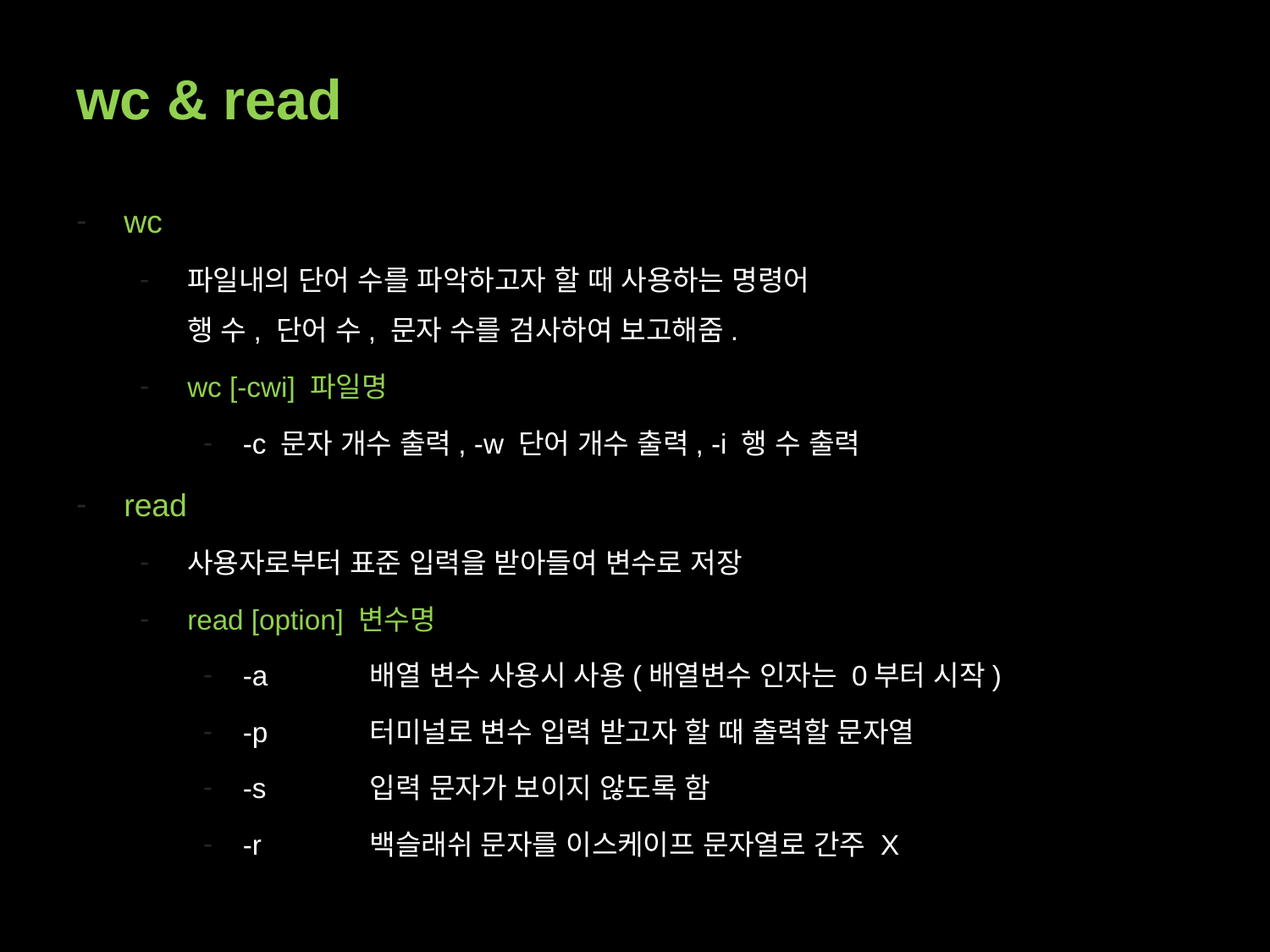

# wc & read
wc
파일내의 단어 수를 파악하고자 할 때 사용하는 명령어
행 수, 단어 수, 문자 수를 검사하여 보고해줌.
wc [-cwi] 파일명
-c 문자 개수 출력, -w 단어 개수 출력, -i 행 수 출력
read
사용자로부터 표준 입력을 받아들여 변수로 저장
read [option] 변수명
-a	배열 변수 사용시 사용(배열변수 인자는 0부터 시작)
-p	터미널로 변수 입력 받고자 할 때 출력할 문자열
-s	입력 문자가 보이지 않도록 함
-r	백슬래쉬 문자를 이스케이프 문자열로 간주 X